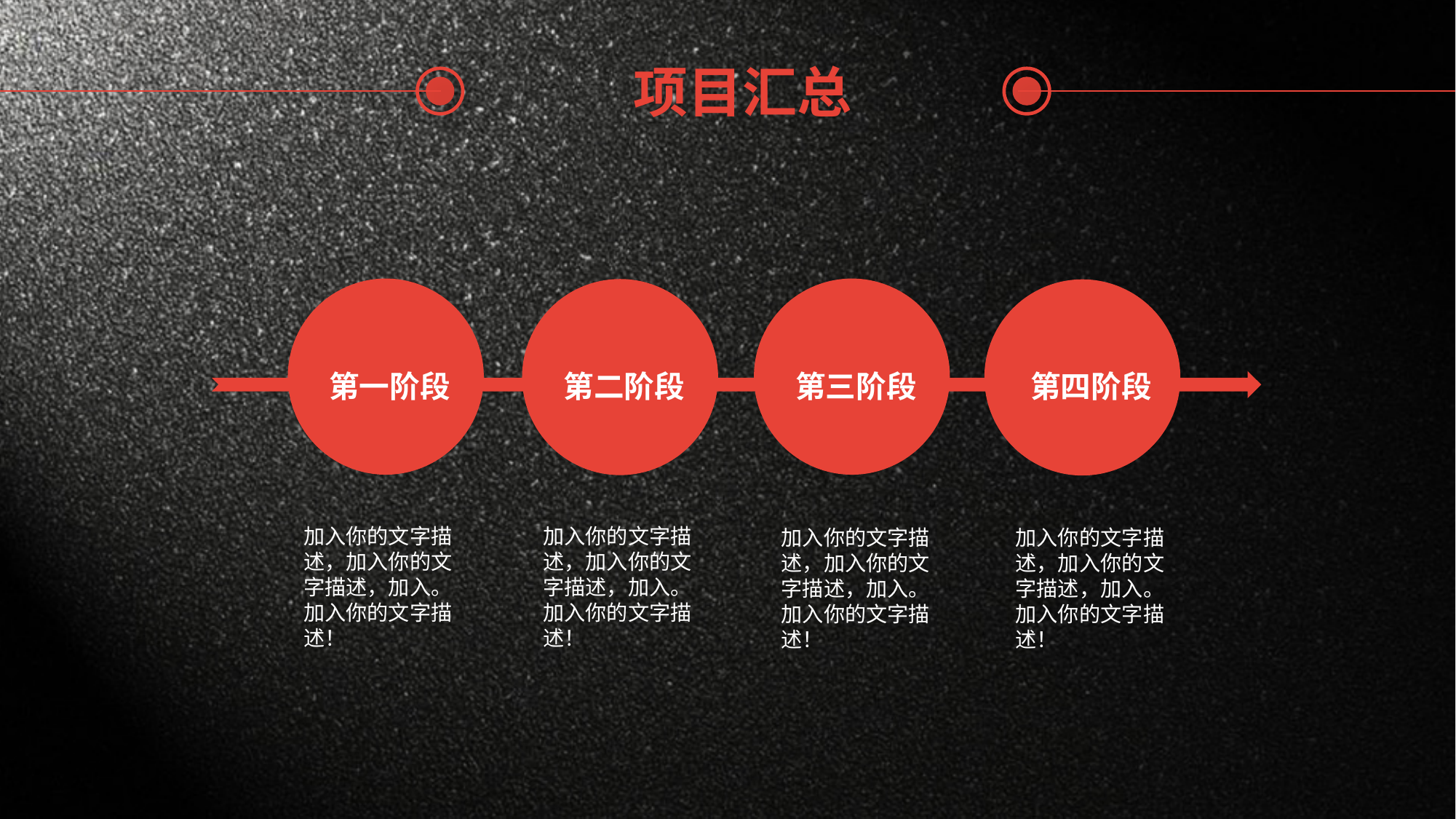

项目汇总

第一阶段

第三阶段

第二阶段

第四阶段

加入你的文字描述，加入你的文字描述，加入。
加入你的文字描述！
加入你的文字描述，加入你的文字描述，加入。
加入你的文字描述！
加入你的文字描述，加入你的文字描述，加入。
加入你的文字描述！
加入你的文字描述，加入你的文字描述，加入。
加入你的文字描述！